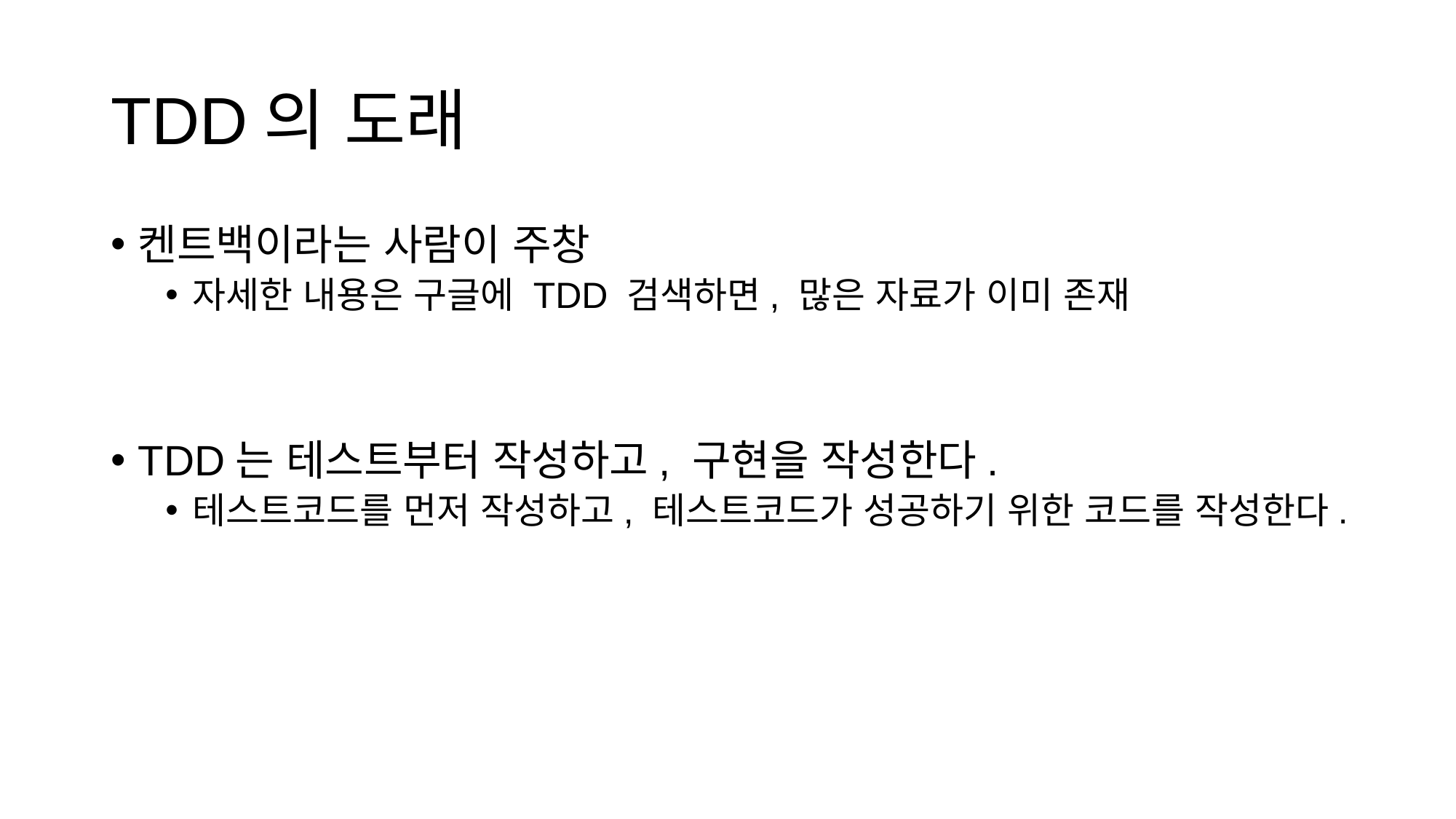

# TDD의 도래
켄트백이라는 사람이 주창
자세한 내용은 구글에 TDD 검색하면, 많은 자료가 이미 존재

TDD는 테스트부터 작성하고, 구현을 작성한다.
테스트코드를 먼저 작성하고, 테스트코드가 성공하기 위한 코드를 작성한다.